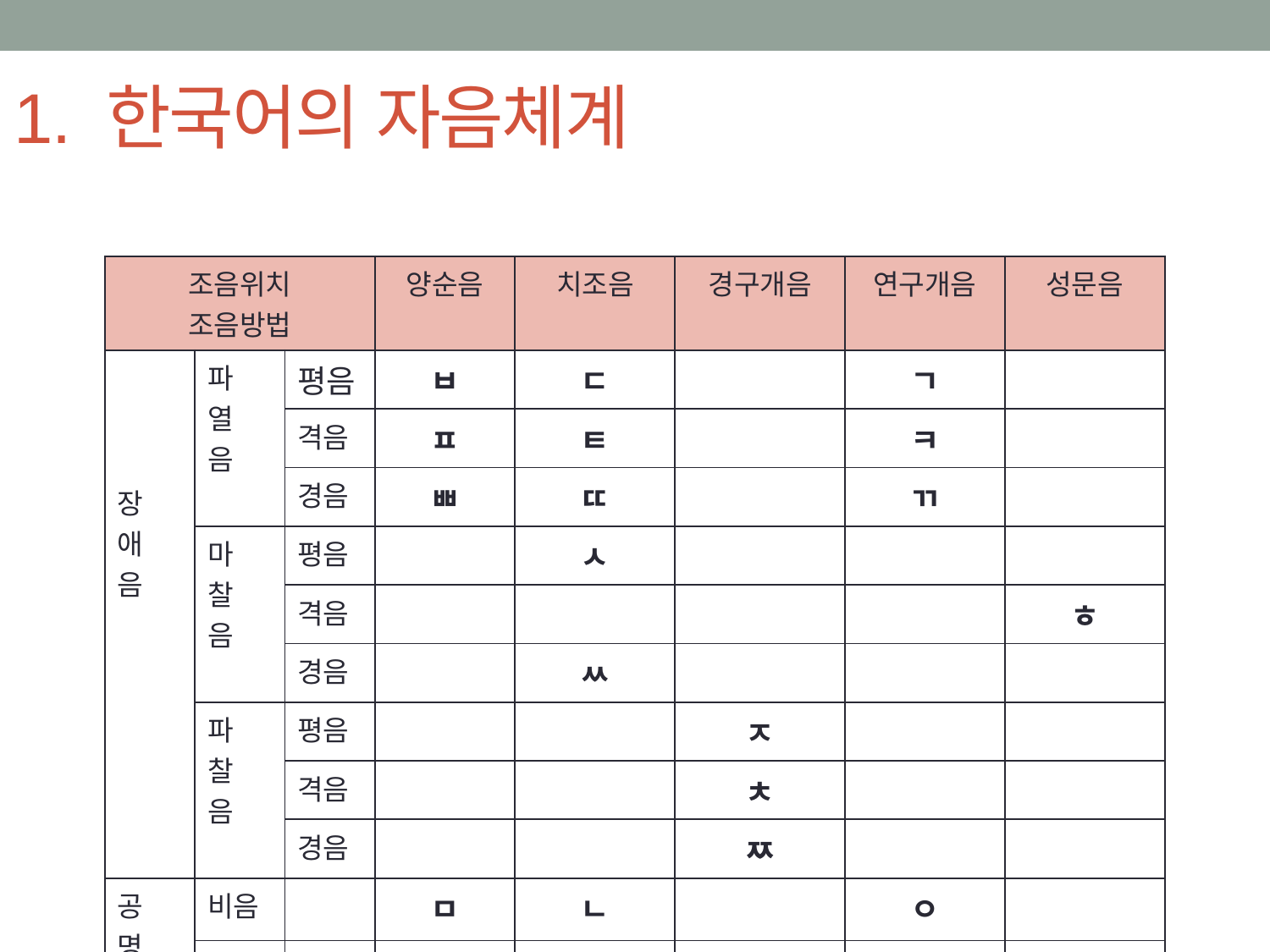

# 1. 한국어의 자음체계
| 조음위치 조음방법 |  |  | 양순음 | 치조음 | 경구개음 | 연구개음 | 성문음 |
| --- | --- | --- | --- | --- | --- | --- | --- |
| 장 애 음 | 파 열 음 | 평음 | ㅂ | ㄷ |  | ㄱ |  |
|  |  | 격음 | ㅍ | ㅌ |  | ㅋ |  |
|  |  | 경음 | ㅃ | ㄸ |  | ㄲ |  |
|  | 마 찰 음 | 평음 |  | ㅅ |  |  |  |
|  |  | 격음 |  |  |  |  | ㅎ |
|  |  | 경음 |  | ㅆ |  |  |  |
|  | 파 찰 음 | 평음 |  |  | ㅈ |  |  |
|  |  | 격음 |  |  | ㅊ |  |  |
|  |  | 경음 |  |  | ㅉ |  |  |
| 공 명 음 | 비음 |  | ㅁ | ㄴ |  | ㅇ |  |
|  | 유음 |  |  | ㄹ |  |  |  |